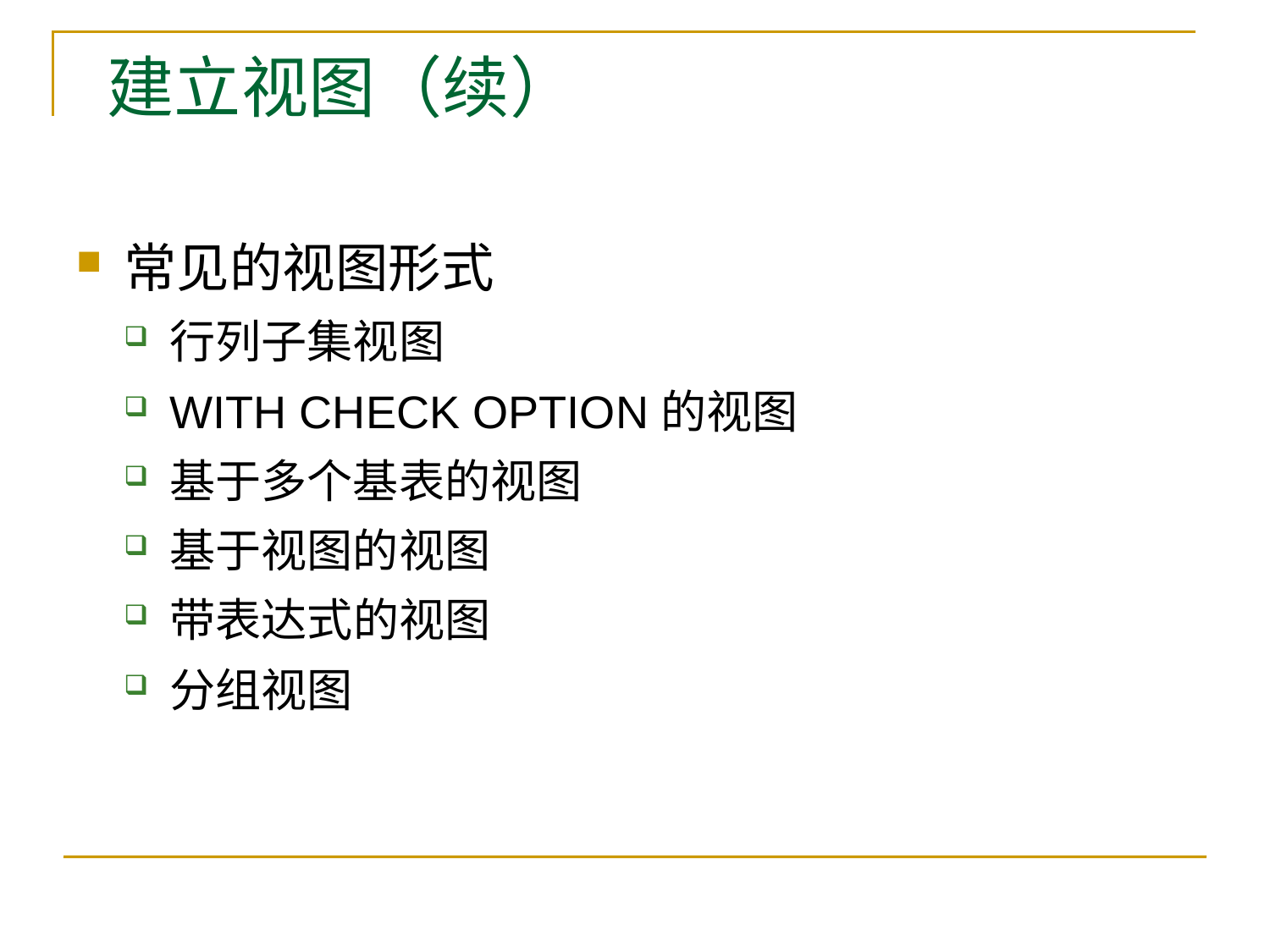

# 建立视图（续）
常见的视图形式
行列子集视图
WITH CHECK OPTION的视图
基于多个基表的视图
基于视图的视图
带表达式的视图
分组视图